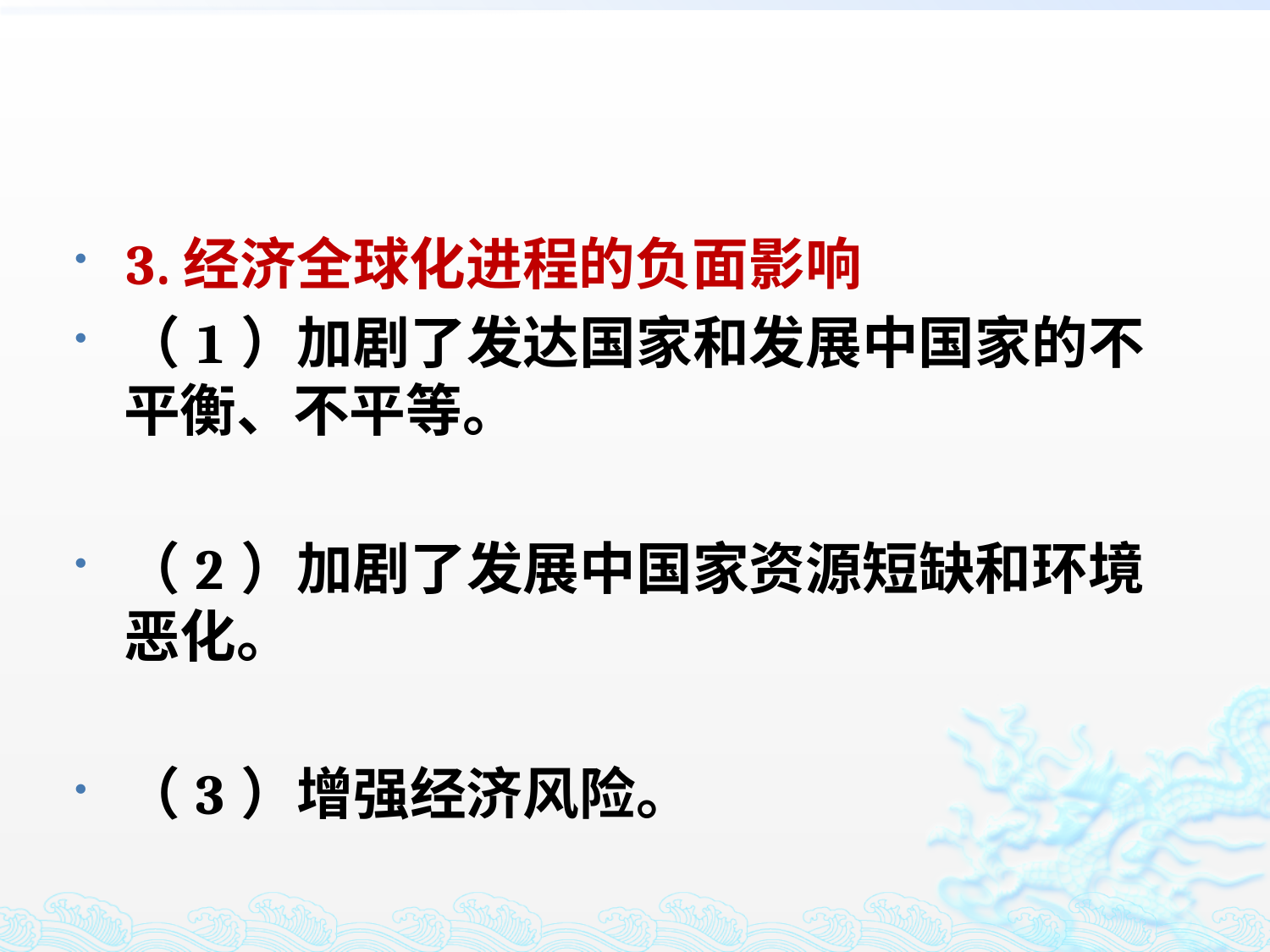

3.经济全球化进程的负面影响
（1）加剧了发达国家和发展中国家的不平衡、不平等。

（2）加剧了发展中国家资源短缺和环境恶化。

（3）增强经济风险。